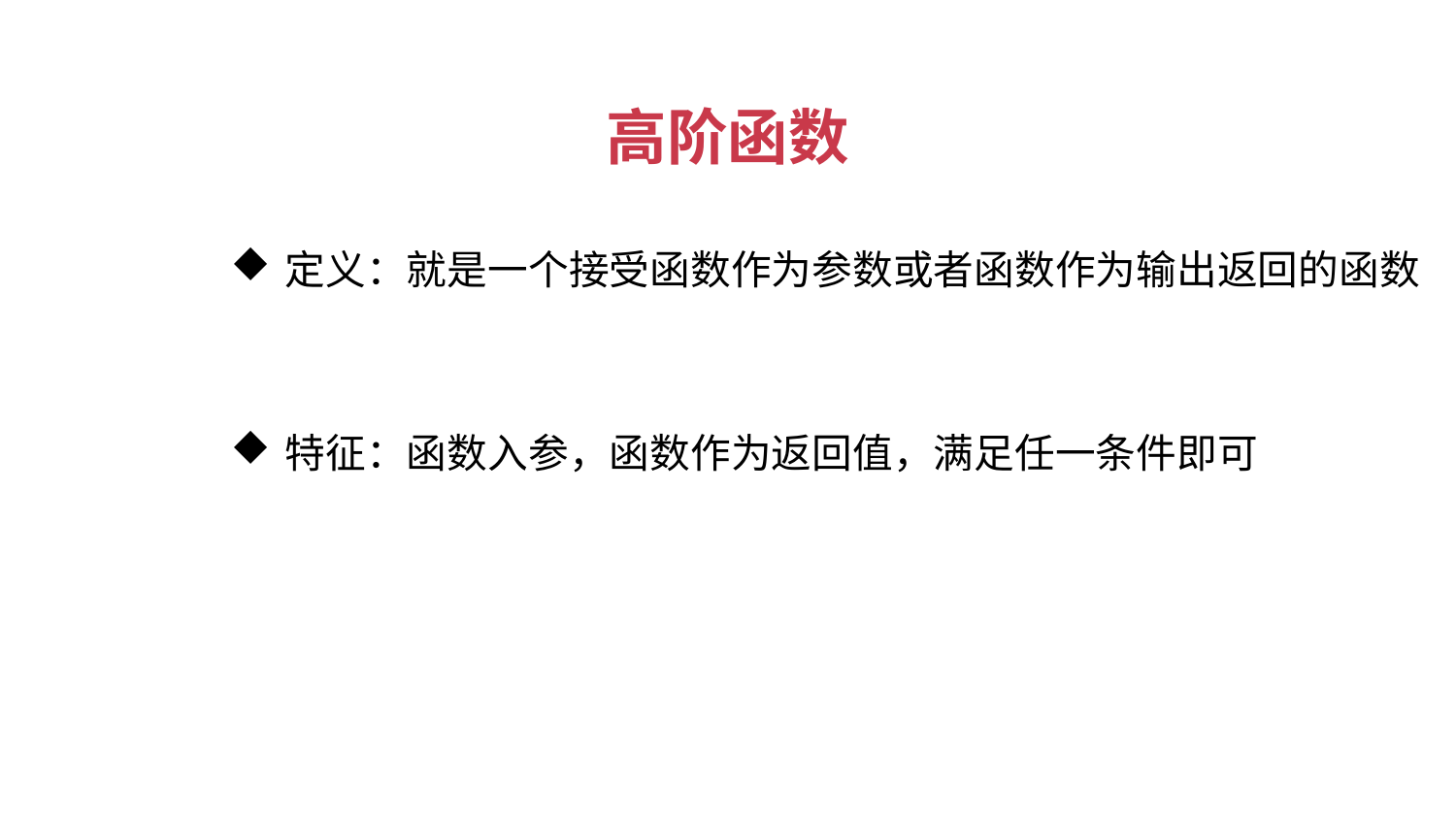

高阶函数
定义：就是一个接受函数作为参数或者函数作为输出返回的函数
特征：函数入参，函数作为返回值，满足任一条件即可